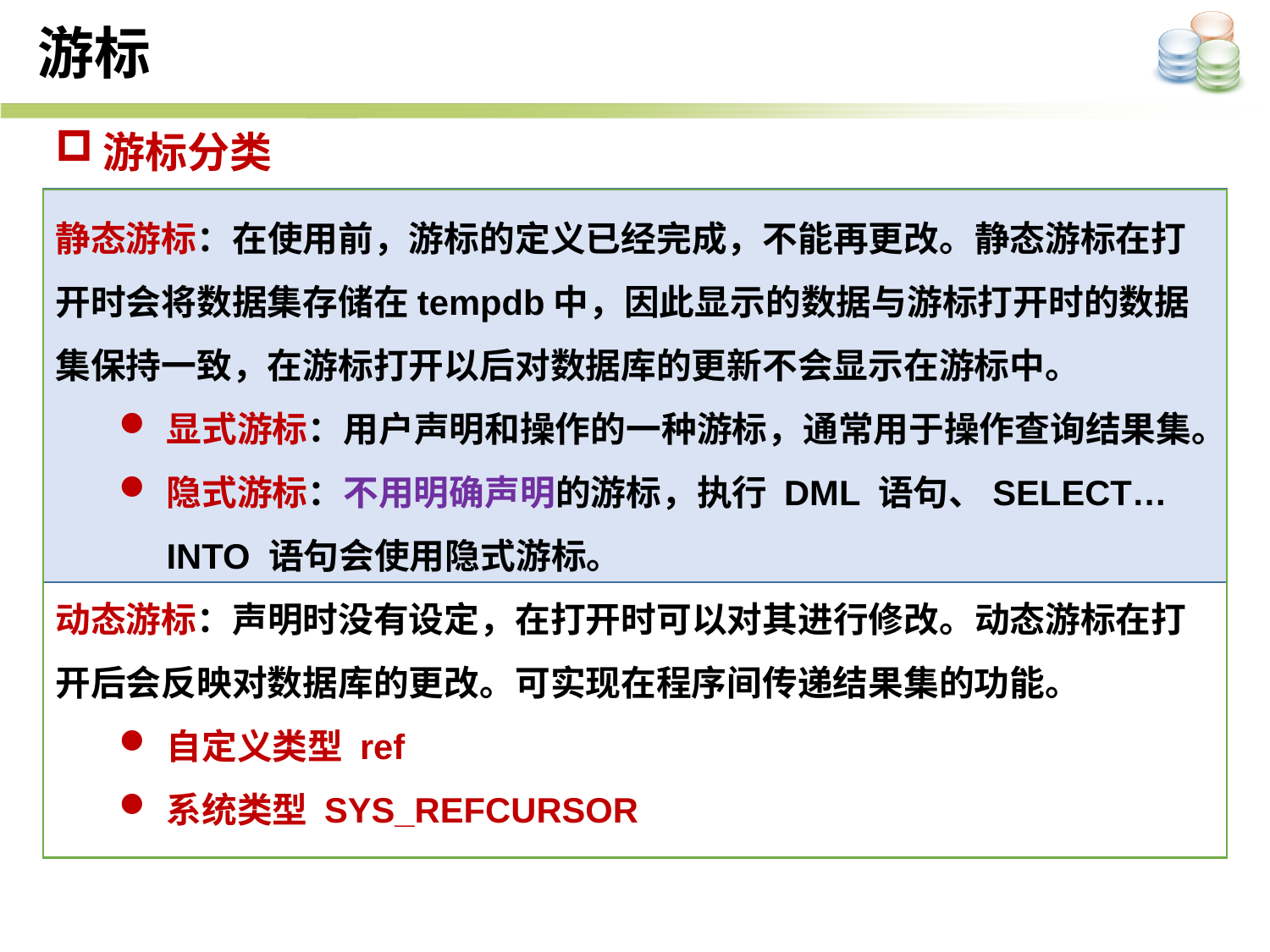

游标
游标分类

静态游标：在使用前，游标的定义已经完成，不能再更改。静态游标在打开时会将数据集存储在tempdb中，因此显示的数据与游标打开时的数据集保持一致，在游标打开以后对数据库的更新不会显示在游标中。
显式游标：用户声明和操作的一种游标，通常用于操作查询结果集。
隐式游标：不用明确声明的游标，执行 DML 语句、SELECT…INTO 语句会使用隐式游标。
动态游标：声明时没有设定，在打开时可以对其进行修改。动态游标在打开后会反映对数据库的更改。可实现在程序间传递结果集的功能。
自定义类型 ref
系统类型 SYS_REFCURSOR
20